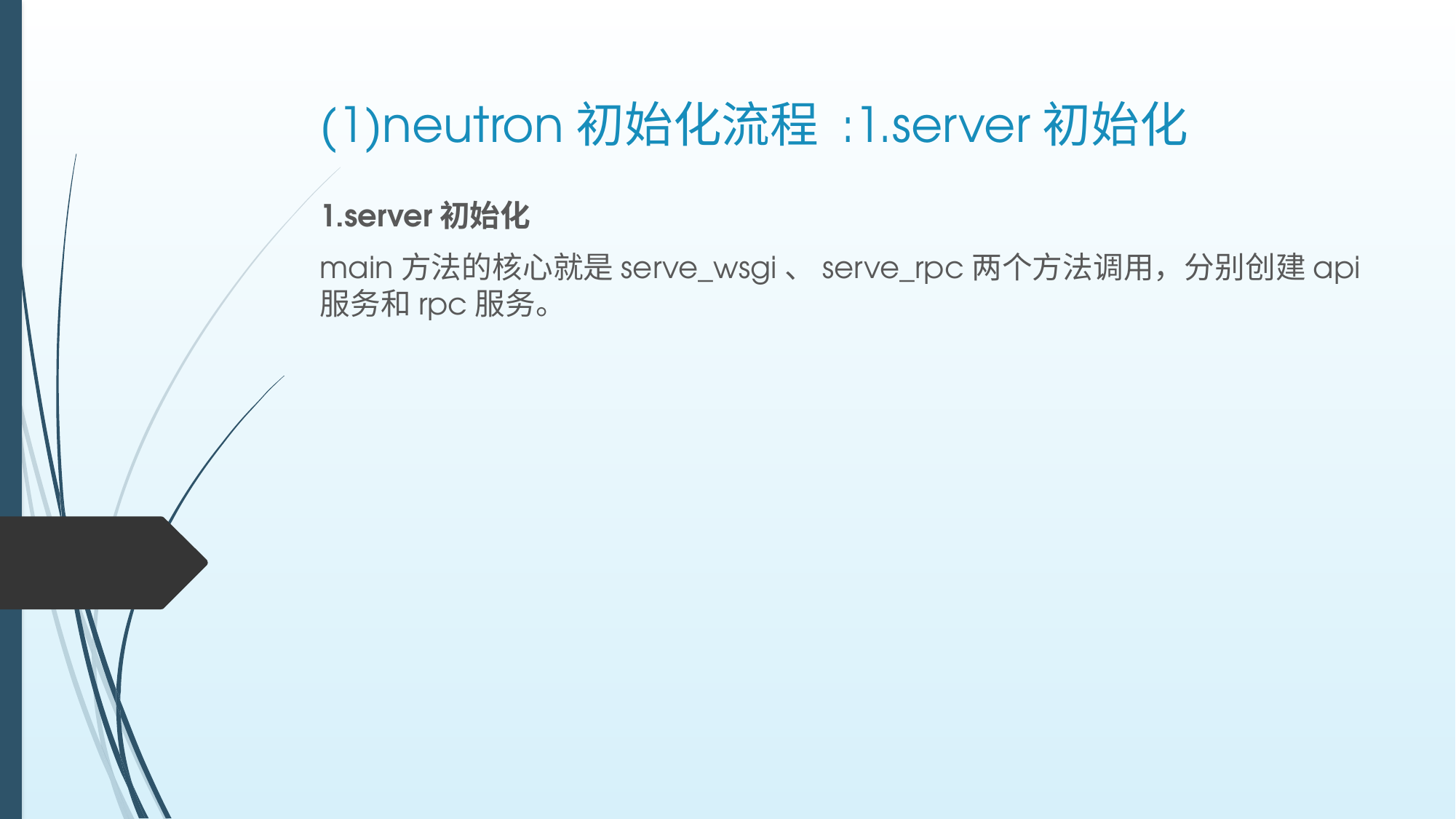

# (1)neutron初始化流程 :1.server初始化
1.server初始化
main方法的核心就是serve_wsgi、serve_rpc两个方法调用，分别创建api服务和rpc服务。